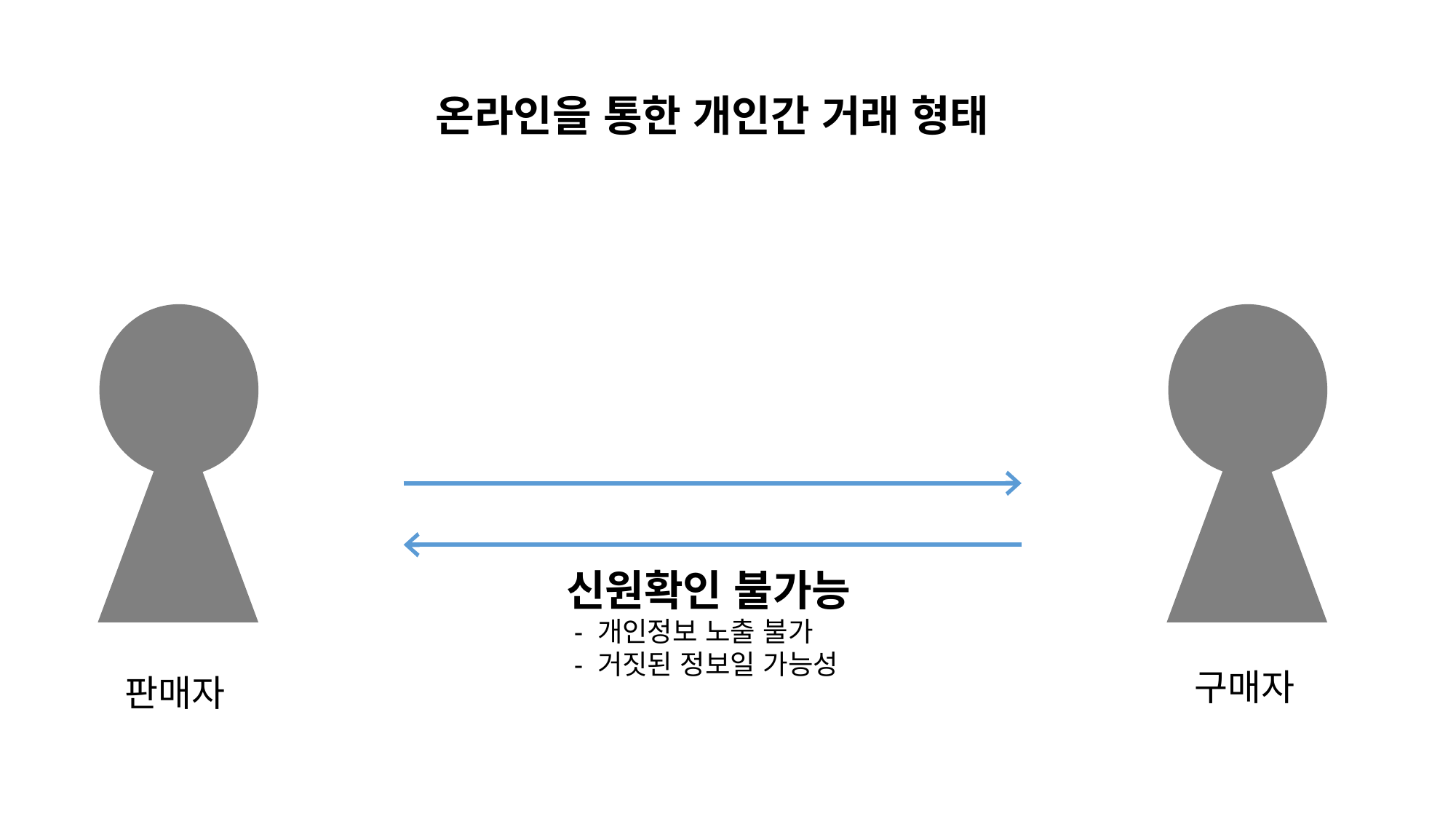

온라인을 통한 개인간 거래 형태

신원확인 불가능
 - 개인정보 노출 불가
 - 거짓된 정보일 가능성

구매자
판매자